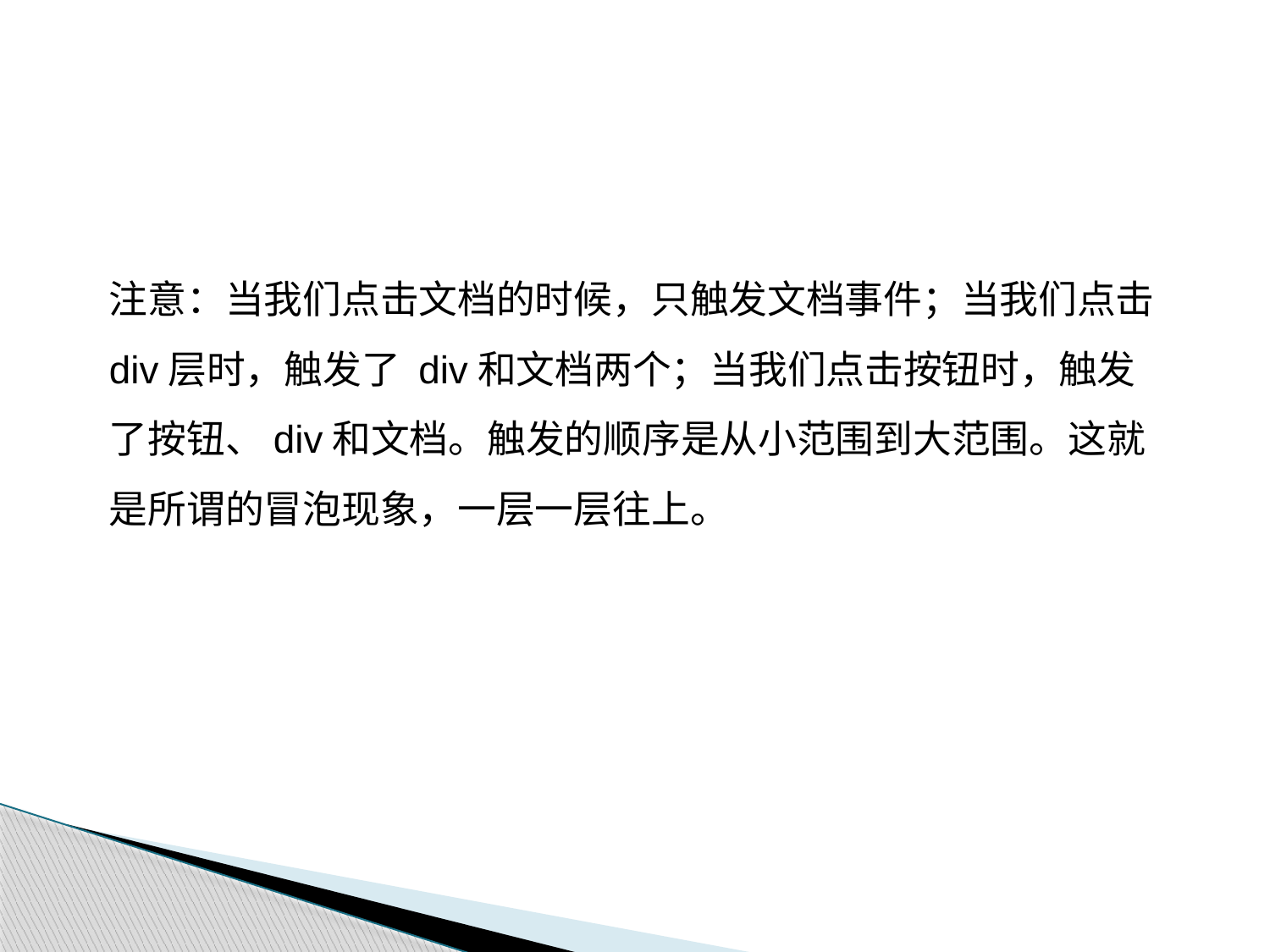

注意：当我们点击文档的时候，只触发文档事件；当我们点击 div层时，触发了 div和文档两个；当我们点击按钮时，触发了按钮、div和文档。触发的顺序是从小范围到大范围。这就是所谓的冒泡现象，一层一层往上。